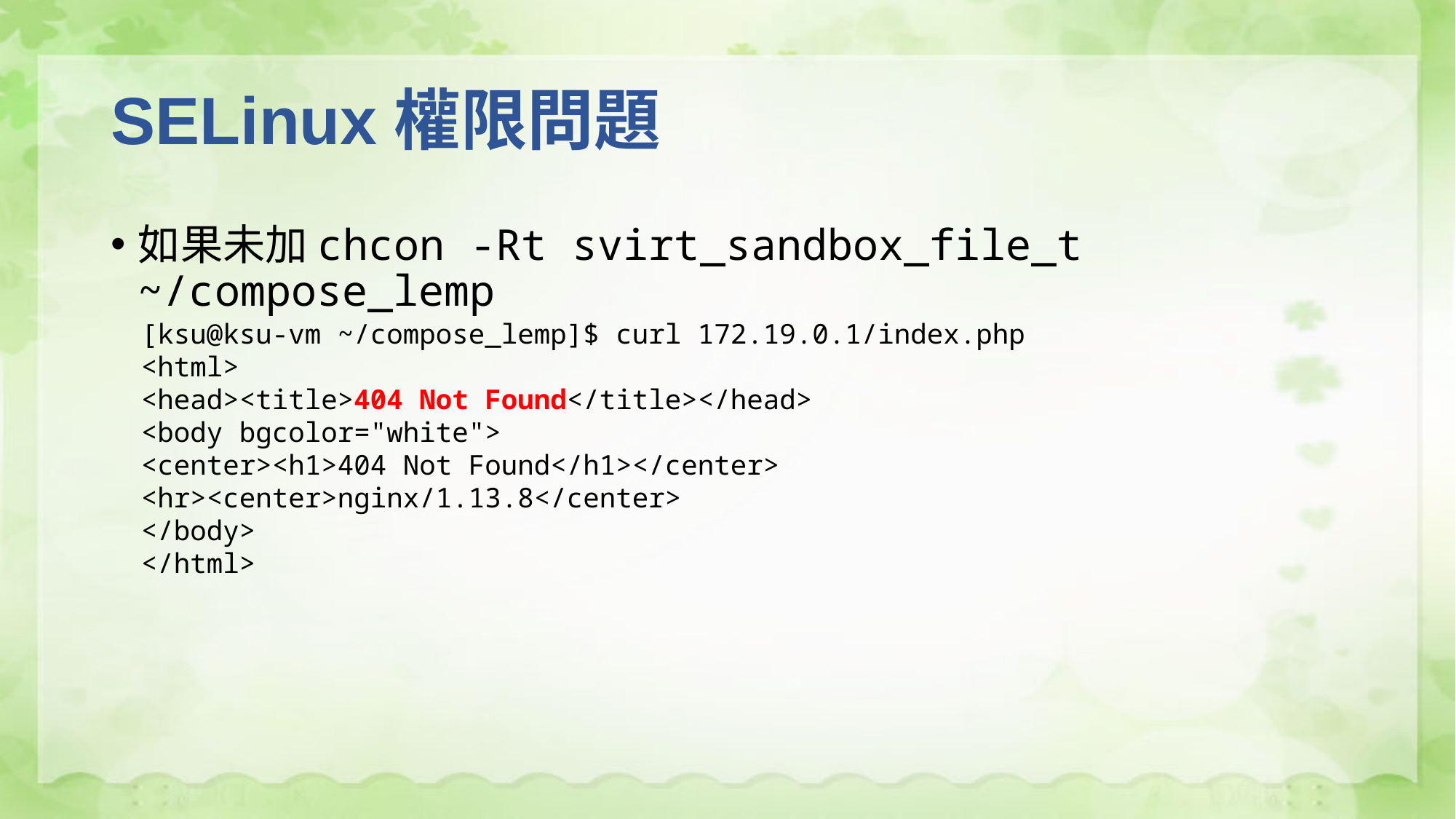

# SELinux權限問題
如果未加chcon -Rt svirt_sandbox_file_t ~/compose_lemp

[ksu@ksu-vm ~/compose_lemp]$ curl 172.19.0.1/index.php
<html>
<head><title>404 Not Found</title></head>
<body bgcolor="white">
<center><h1>404 Not Found</h1></center>
<hr><center>nginx/1.13.8</center>
</body>
</html>